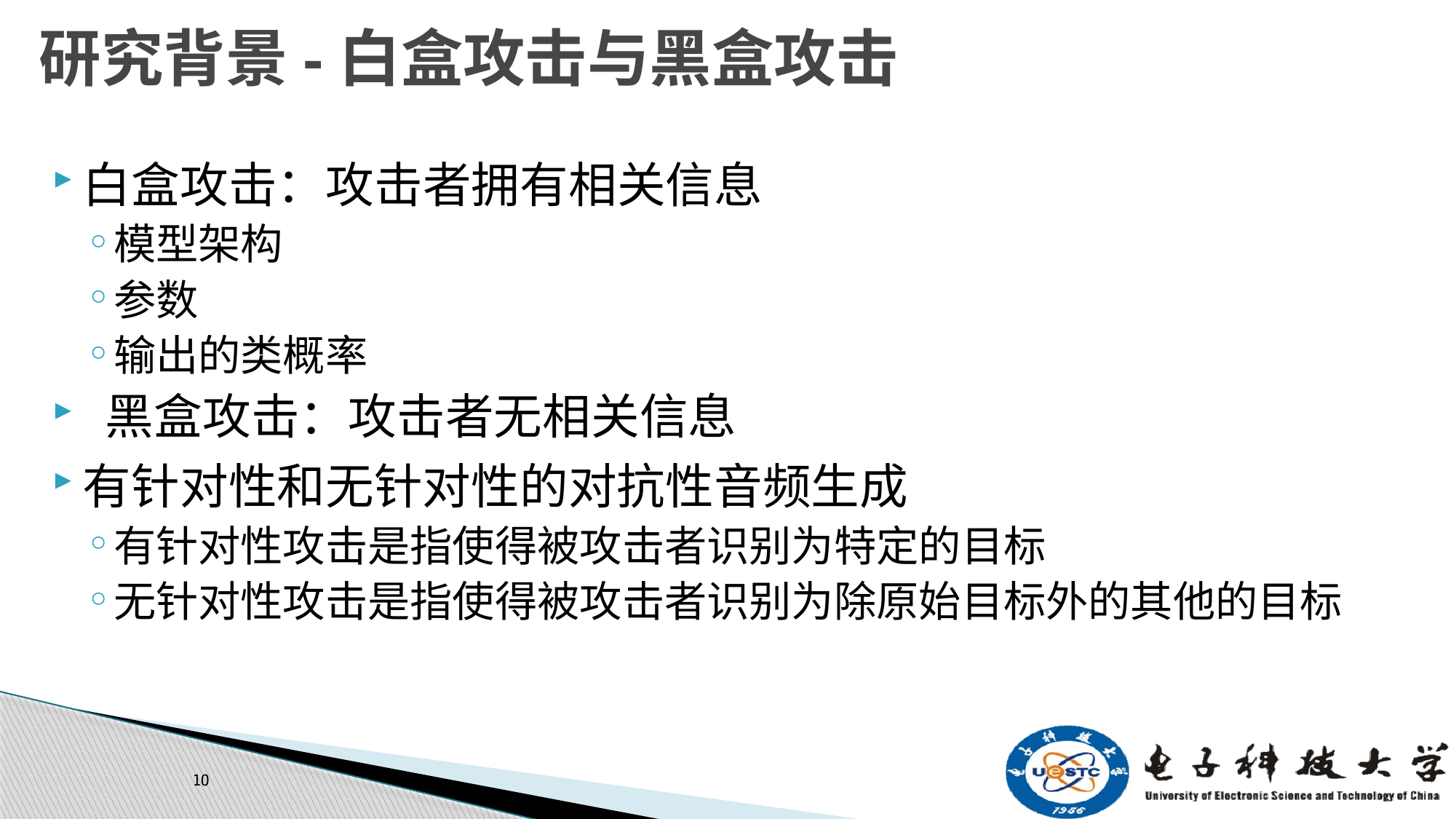

# 研究背景-白盒攻击与黑盒攻击
白盒攻击：攻击者拥有相关信息
模型架构
参数
输出的类概率
 黑盒攻击：攻击者无相关信息
有针对性和无针对性的对抗性音频生成
有针对性攻击是指使得被攻击者识别为特定的目标
无针对性攻击是指使得被攻击者识别为除原始目标外的其他的目标

10